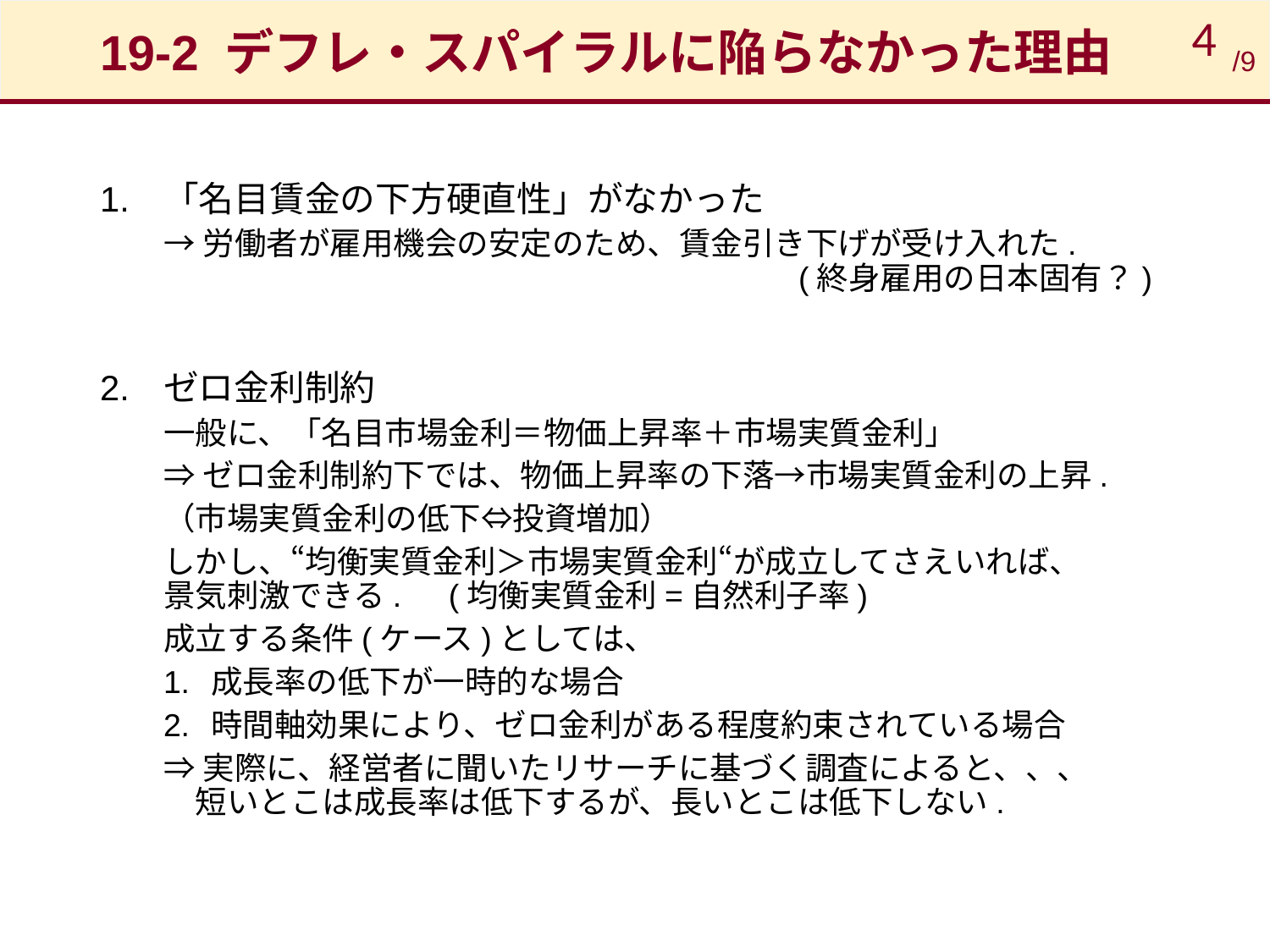

# 19-2 デフレ・スパイラルに陥らなかった理由
4
/9

「名目賃金の下方硬直性」がなかった
→労働者が雇用機会の安定のため、賃金引き下げが受け入れた.
 					(終身雇用の日本固有？)

ゼロ金利制約
一般に、「名目市場金利＝物価上昇率＋市場実質金利」
⇒ゼロ金利制約下では、物価上昇率の下落→市場実質金利の上昇.
（市場実質金利の低下⇔投資増加）
しかし、“均衡実質金利＞市場実質金利“が成立してさえいれば、
景気刺激できる.　(均衡実質金利=自然利子率)
成立する条件(ケース)としては、
成長率の低下が一時的な場合
時間軸効果により、ゼロ金利がある程度約束されている場合
⇒実際に、経営者に聞いたリサーチに基づく調査によると、、、
　短いとこは成長率は低下するが、長いとこは低下しない.